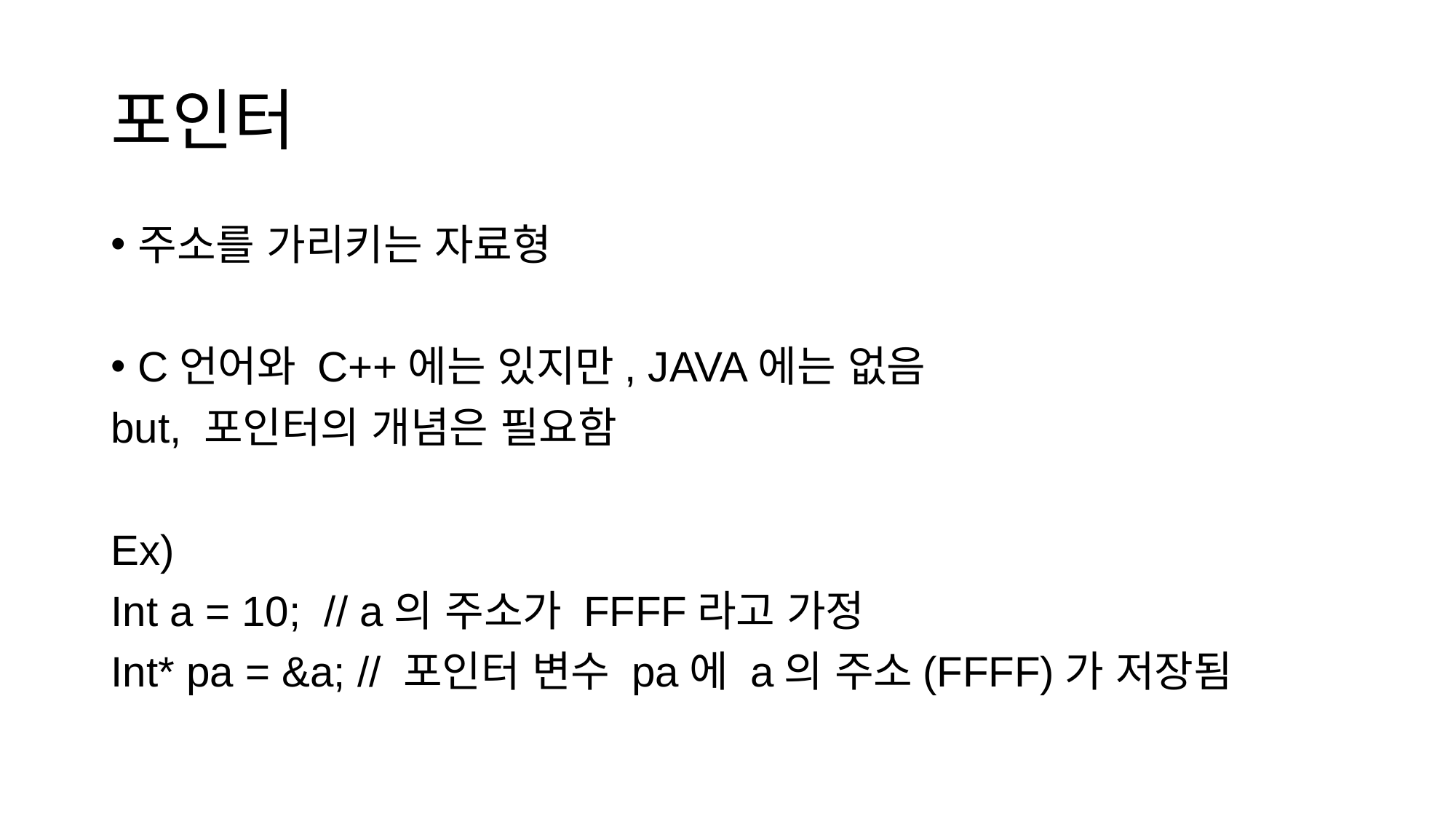

# 포인터
주소를 가리키는 자료형

C언어와 C++에는 있지만, JAVA에는 없음
but, 포인터의 개념은 필요함

Ex)
Int a = 10;  // a의 주소가 FFFF라고 가정
Int* pa = &a; // 포인터 변수 pa에 a의 주소(FFFF)가 저장됨